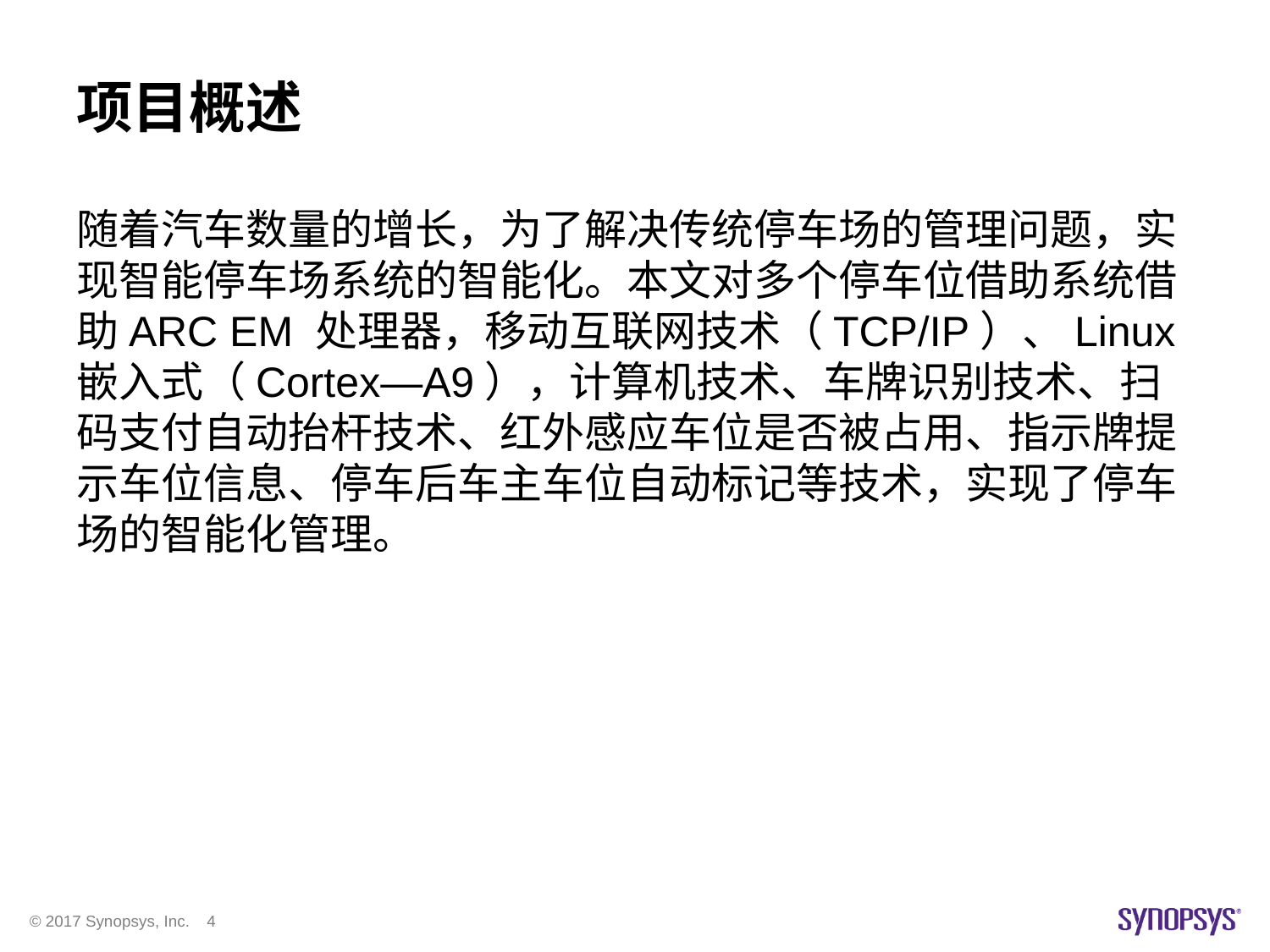

# 项目概述
随着汽车数量的增长，为了解决传统停车场的管理问题，实现智能停车场系统的智能化。本文对多个停车位借助系统借助ARC EM 处理器，移动互联网技术（TCP/IP）、Linux嵌入式（Cortex—A9），计算机技术、车牌识别技术、扫码支付自动抬杆技术、红外感应车位是否被占用、指示牌提示车位信息、停车后车主车位自动标记等技术，实现了停车场的智能化管理。